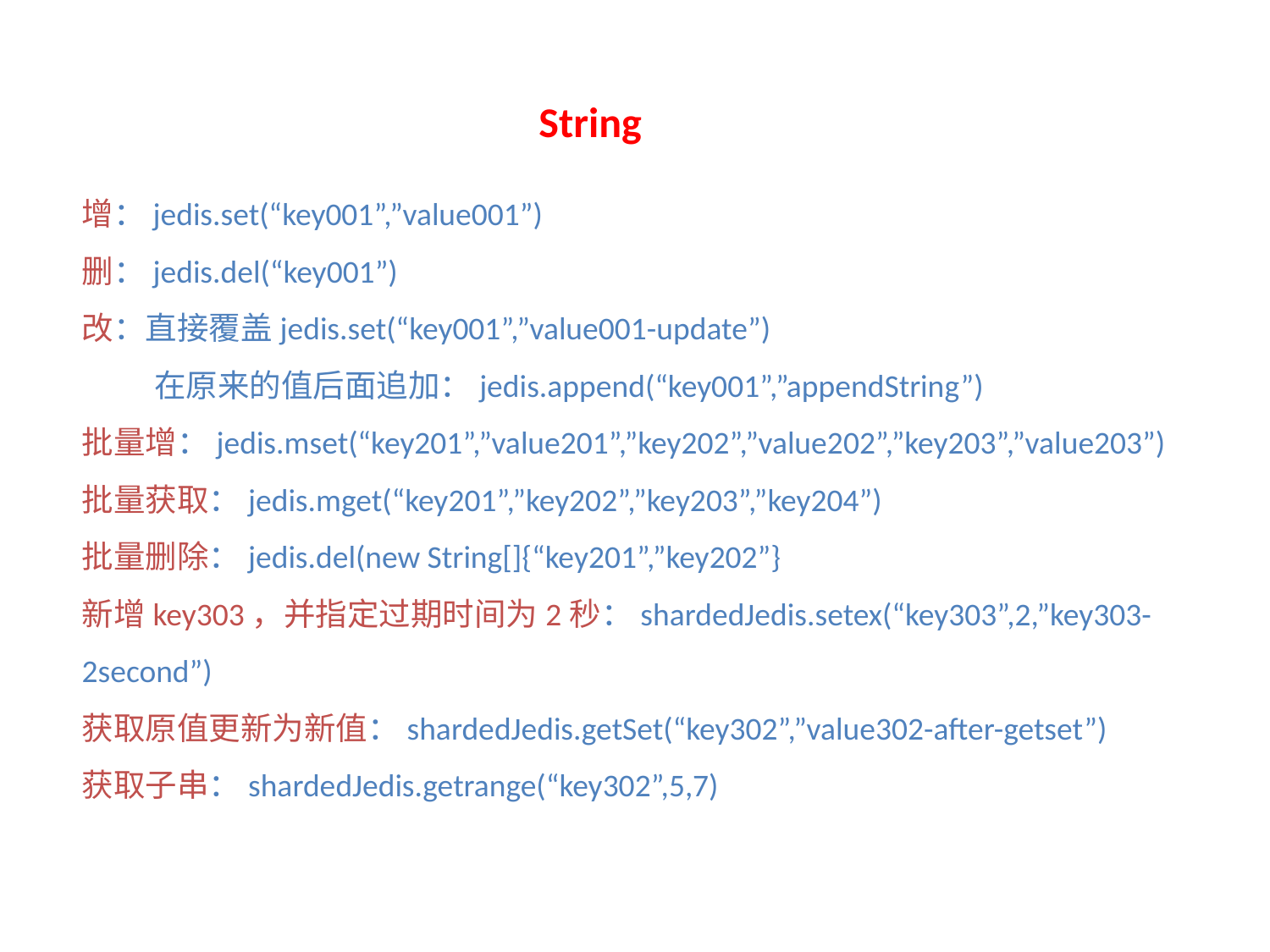

String
增：jedis.set(“key001”,”value001”)
删：jedis.del(“key001”)
改：直接覆盖jedis.set(“key001”,”value001-update”)
         在原来的值后面追加：jedis.append(“key001”,”appendString”)
批量增：jedis.mset(“key201”,”value201”,”key202”,”value202”,”key203”,”value203”)
批量获取：jedis.mget(“key201”,”key202”,”key203”,”key204”)
批量删除：jedis.del(new String[]{“key201”,”key202”}
新增key303，并指定过期时间为2秒：shardedJedis.setex(“key303”,2,”key303-2second”)
获取原值更新为新值：shardedJedis.getSet(“key302”,”value302-after-getset”)
获取子串：shardedJedis.getrange(“key302”,5,7)